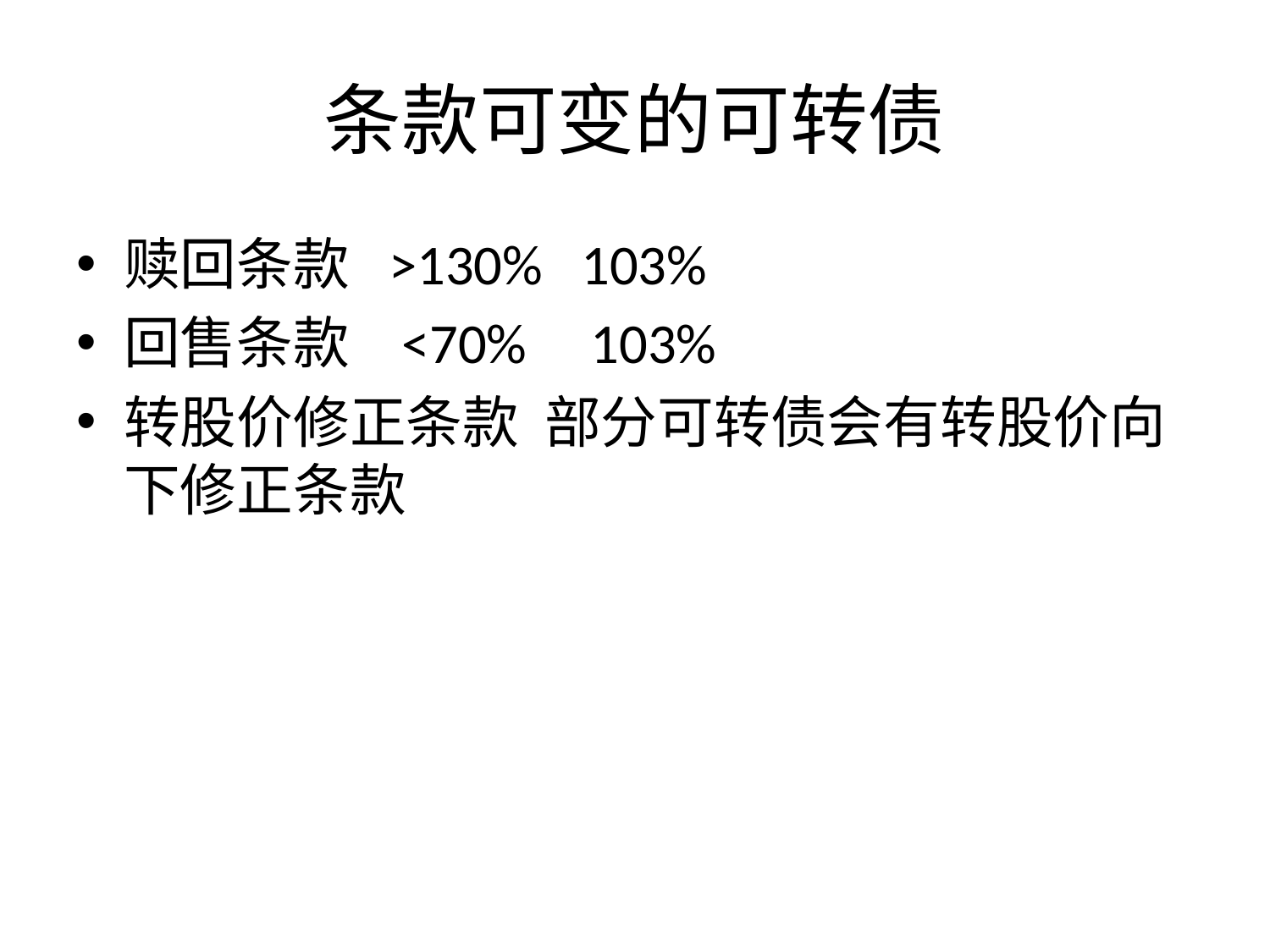

# 条款可变的可转债
赎回条款  >130%   103%
回售条款   <70%     103%
转股价修正条款  部分可转债会有转股价向下修正条款